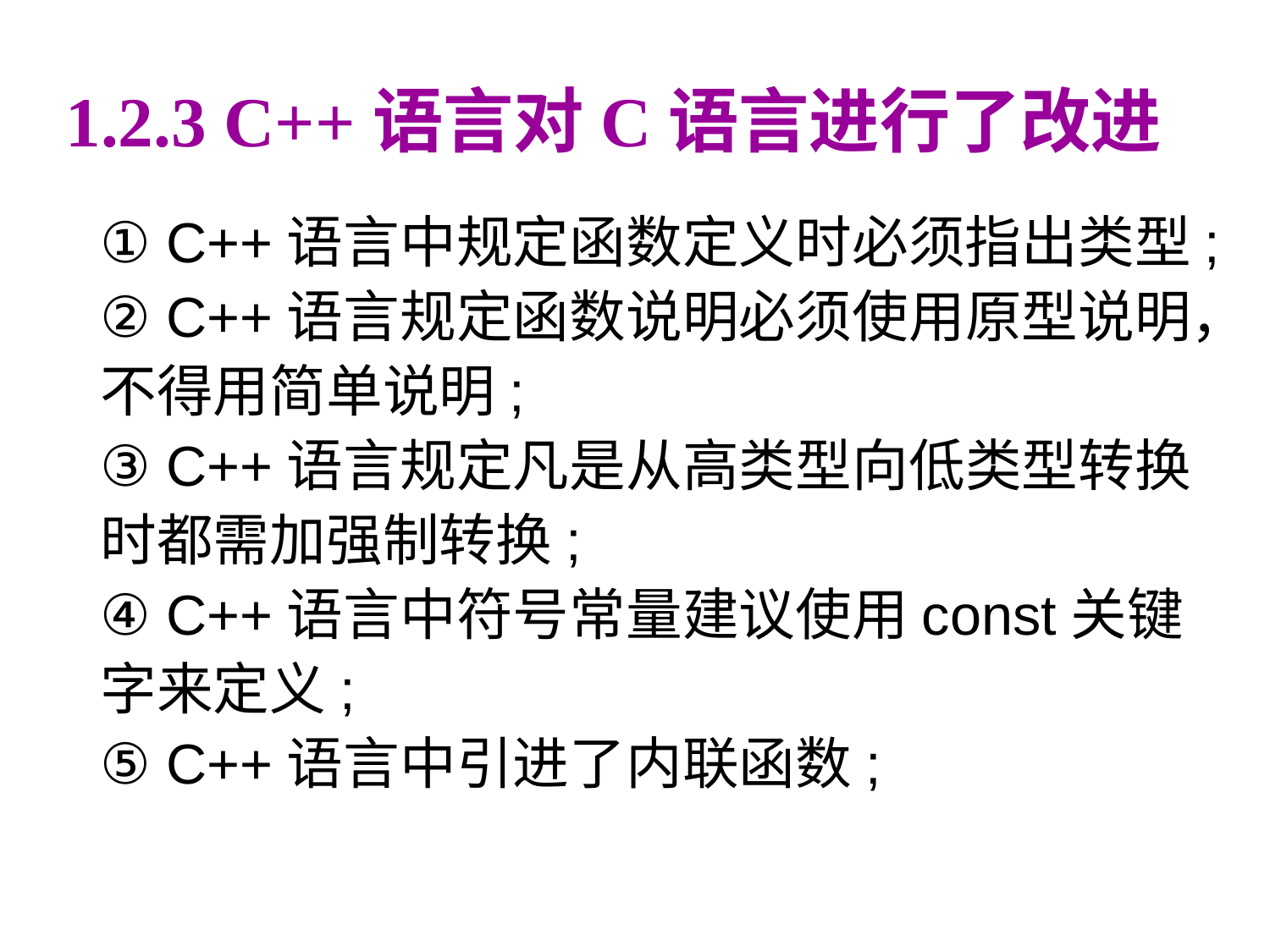

1.2.3 C++语言对C语言进行了改进
① C++语言中规定函数定义时必须指出类型;
② C++语言规定函数说明必须使用原型说明，不得用简单说明;
③ C++语言规定凡是从高类型向低类型转换时都需加强制转换;
④ C++语言中符号常量建议使用const关键字来定义;
⑤ C++语言中引进了内联函数;